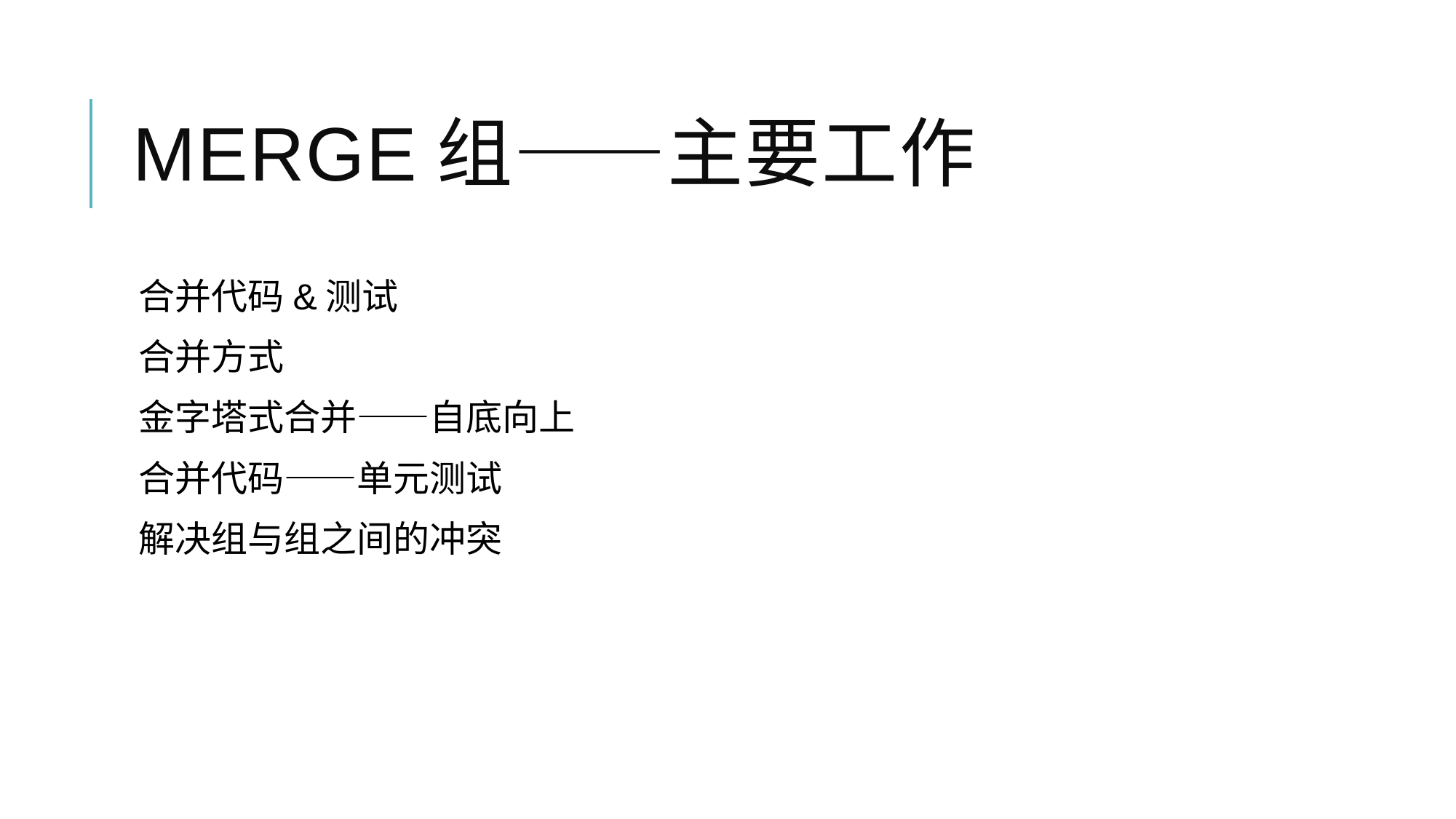

# Merge组——主要工作
合并代码&测试
合并方式
金字塔式合并——自底向上
合并代码——单元测试
解决组与组之间的冲突